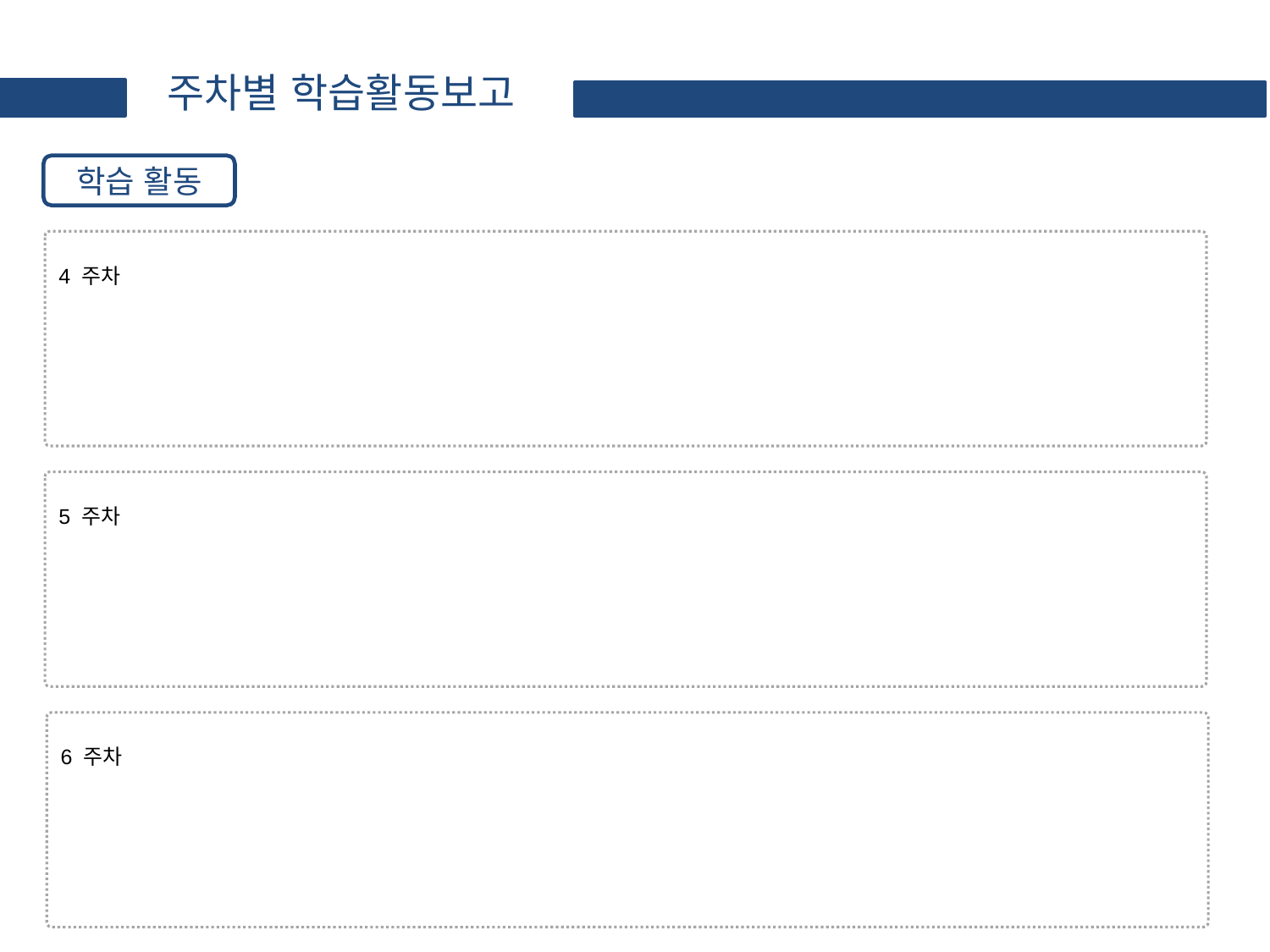

주차별 학습활동보고

학습 활동
4 주차

5 주차

6 주차